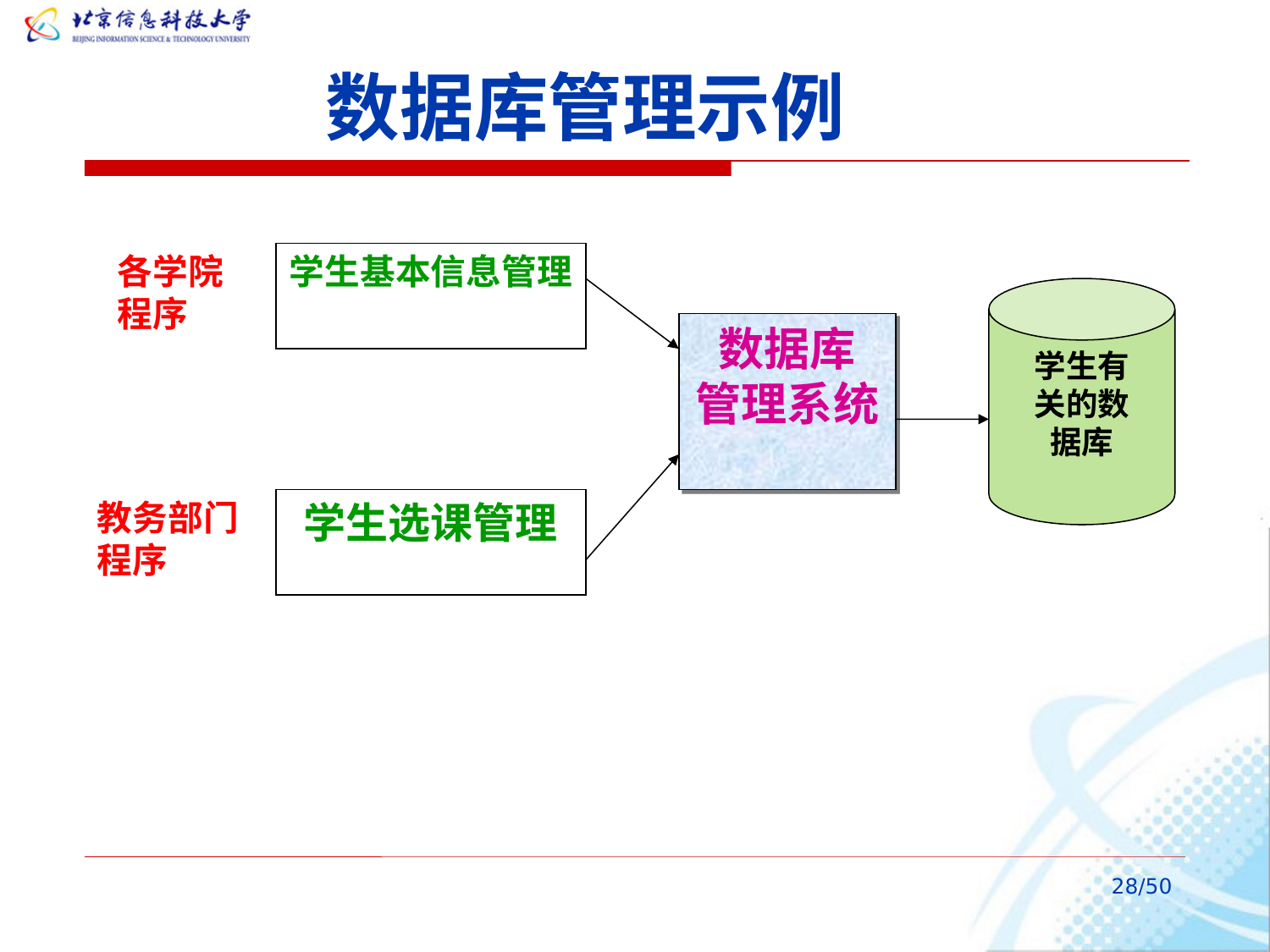

# 数据库管理示例
各学院
程序
学生基本信息管理

学生有
关的数
据库
数据库
管理系统

教务部门
程序
学生选课管理

28/50